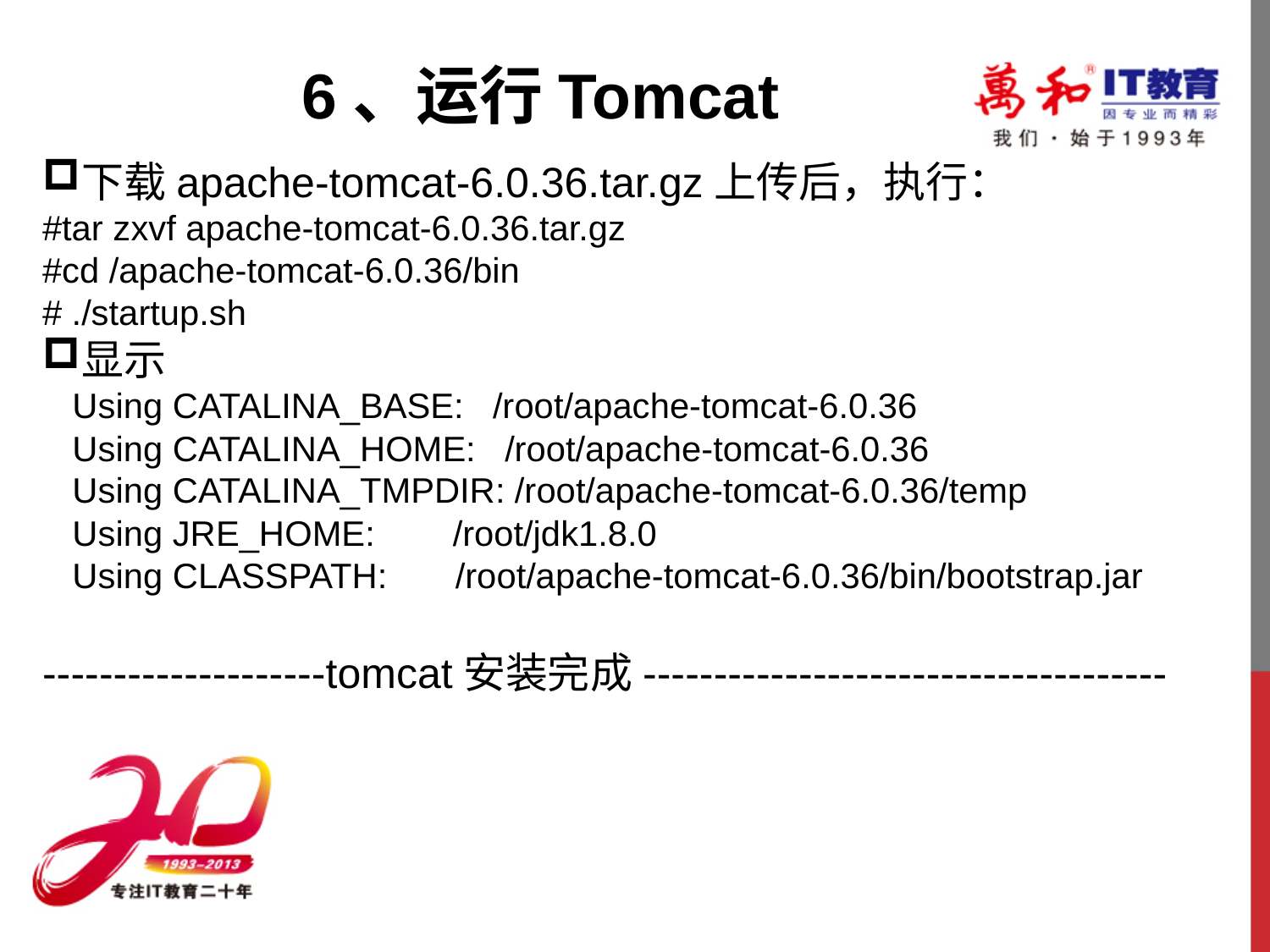

6、运行Tomcat
下载apache-tomcat-6.0.36.tar.gz上传后，执行：
#tar zxvf apache-tomcat-6.0.36.tar.gz
#cd /apache-tomcat-6.0.36/bin
# ./startup.sh
显示
Using CATALINA_BASE:   /root/apache-tomcat-6.0.36
Using CATALINA_HOME:   /root/apache-tomcat-6.0.36
Using CATALINA_TMPDIR: /root/apache-tomcat-6.0.36/temp
Using JRE_HOME:        /root/jdk1.8.0
Using CLASSPATH:       /root/apache-tomcat-6.0.36/bin/bootstrap.jar
--------------------tomcat安装完成-------------------------------------